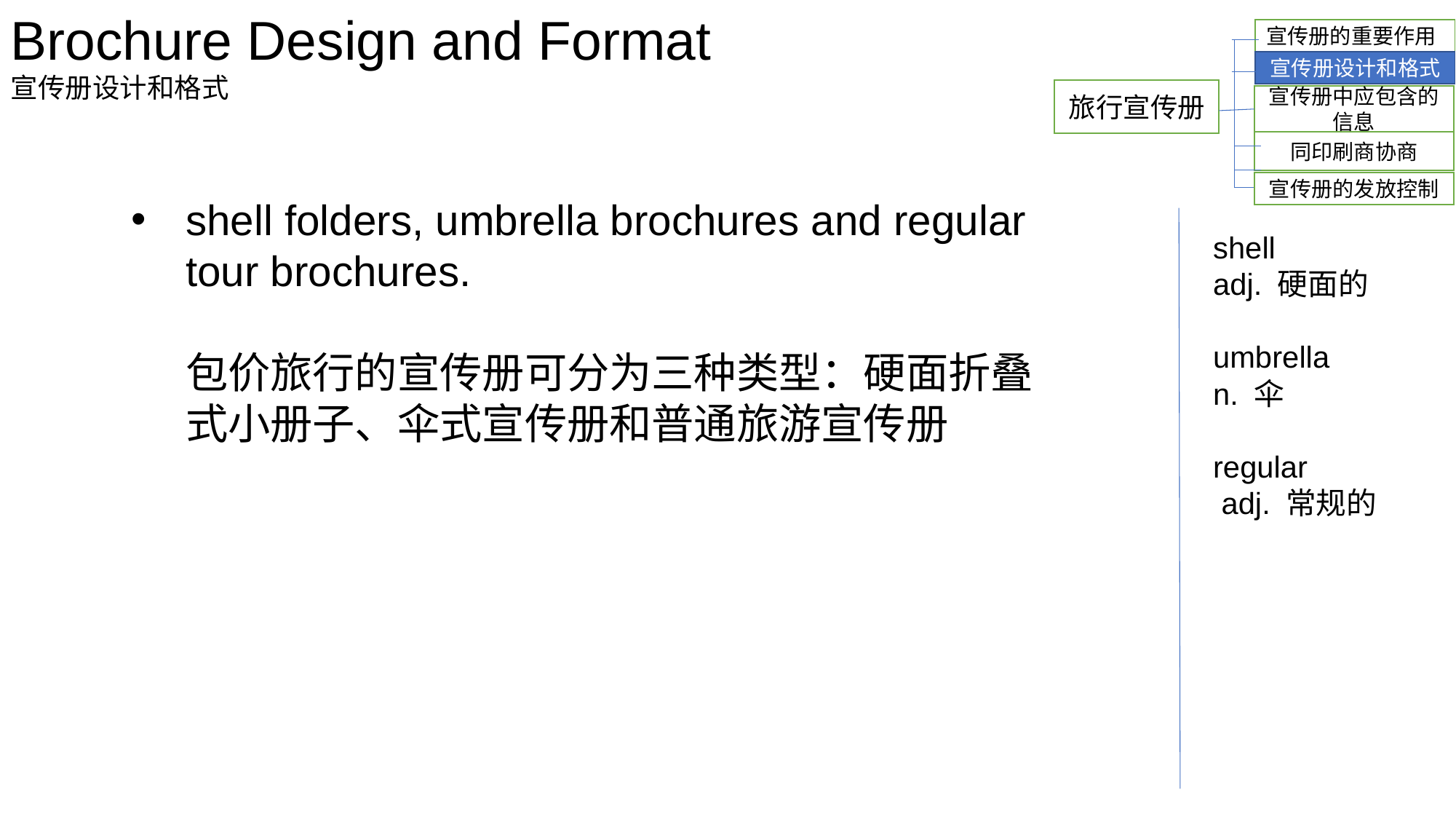

Brochure Design and Format
宣传册设计和格式
宣传册的重要作用
宣传册设计和格式
旅行宣传册
宣传册中应包含的信息
同印刷商协商
宣传册的发放控制
shell folders, umbrella brochures and regular tour brochures.

包价旅行的宣传册可分为三种类型：硬面折叠式小册子、伞式宣传册和普通旅游宣传册
 shell
 adj. 硬面的

 umbrella
 n. 伞

 regular
  adj. 常规的